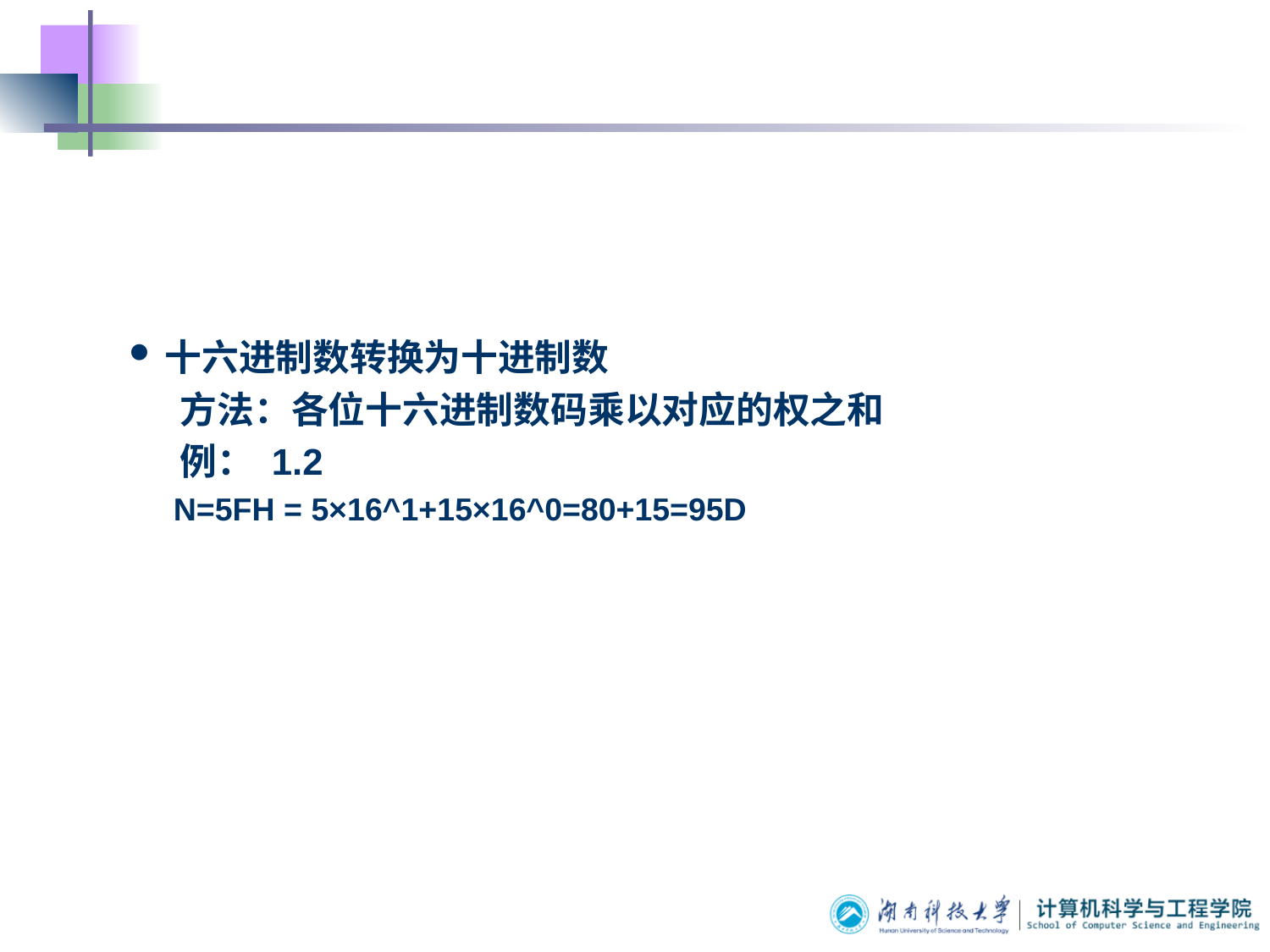

#
十六进制数转换为十进制数
     方法：各位十六进制数码乘以对应的权之和
     例： 1.2
     N=5FH = 5×16^1+15×16^0=80+15=95D